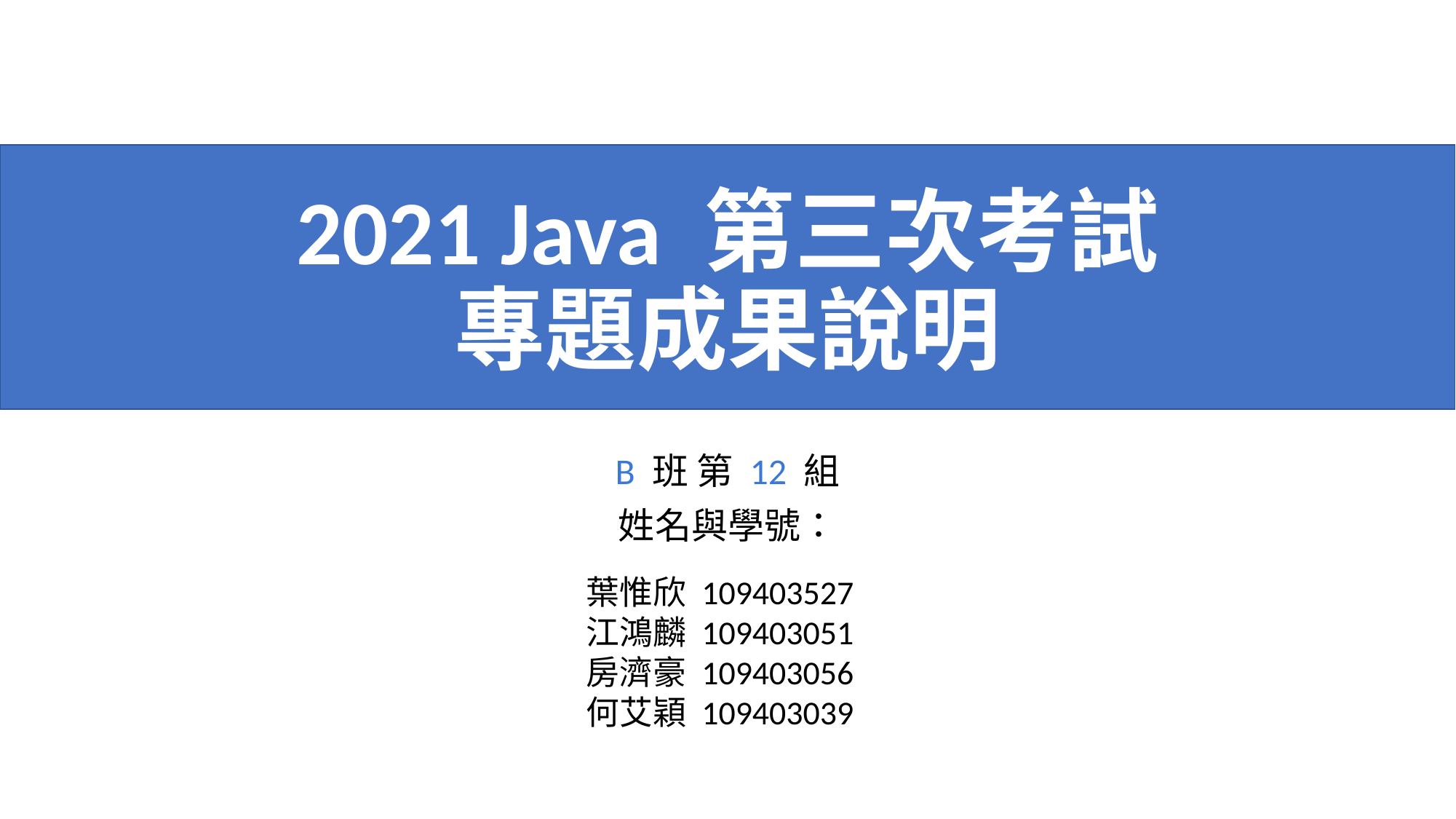

# 2021 Java 第三次考試 專題成果說明

B 班 第 12 組
姓名與學號：

葉惟欣 109403527
江鴻麟 109403051
房濟豪 109403056
何艾穎 109403039